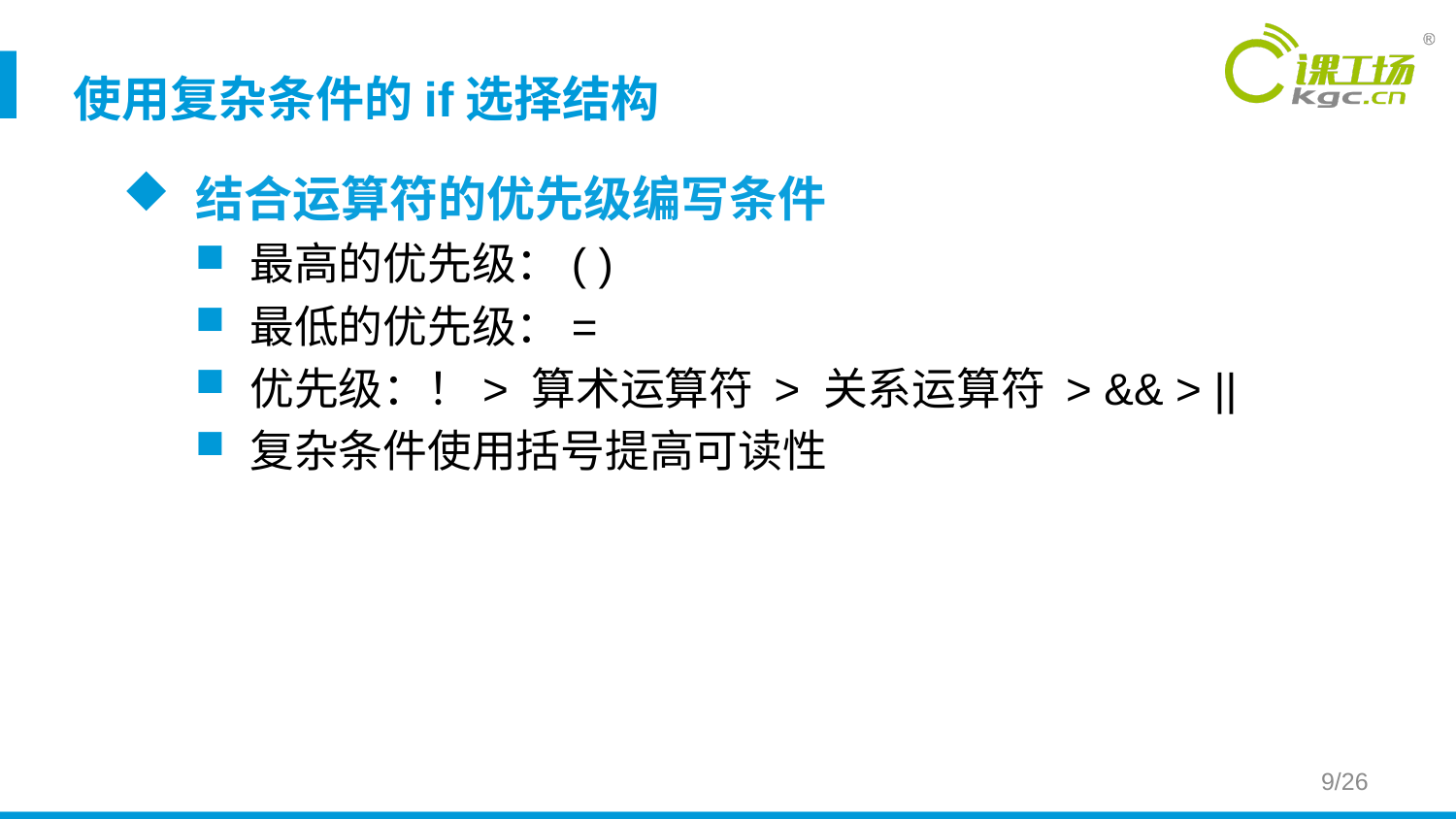

使用复杂条件的if选择结构
结合运算符的优先级编写条件
最高的优先级：( )
最低的优先级：=
优先级：！> 算术运算符 > 关系运算符 > && > ||
复杂条件使用括号提高可读性

9/26